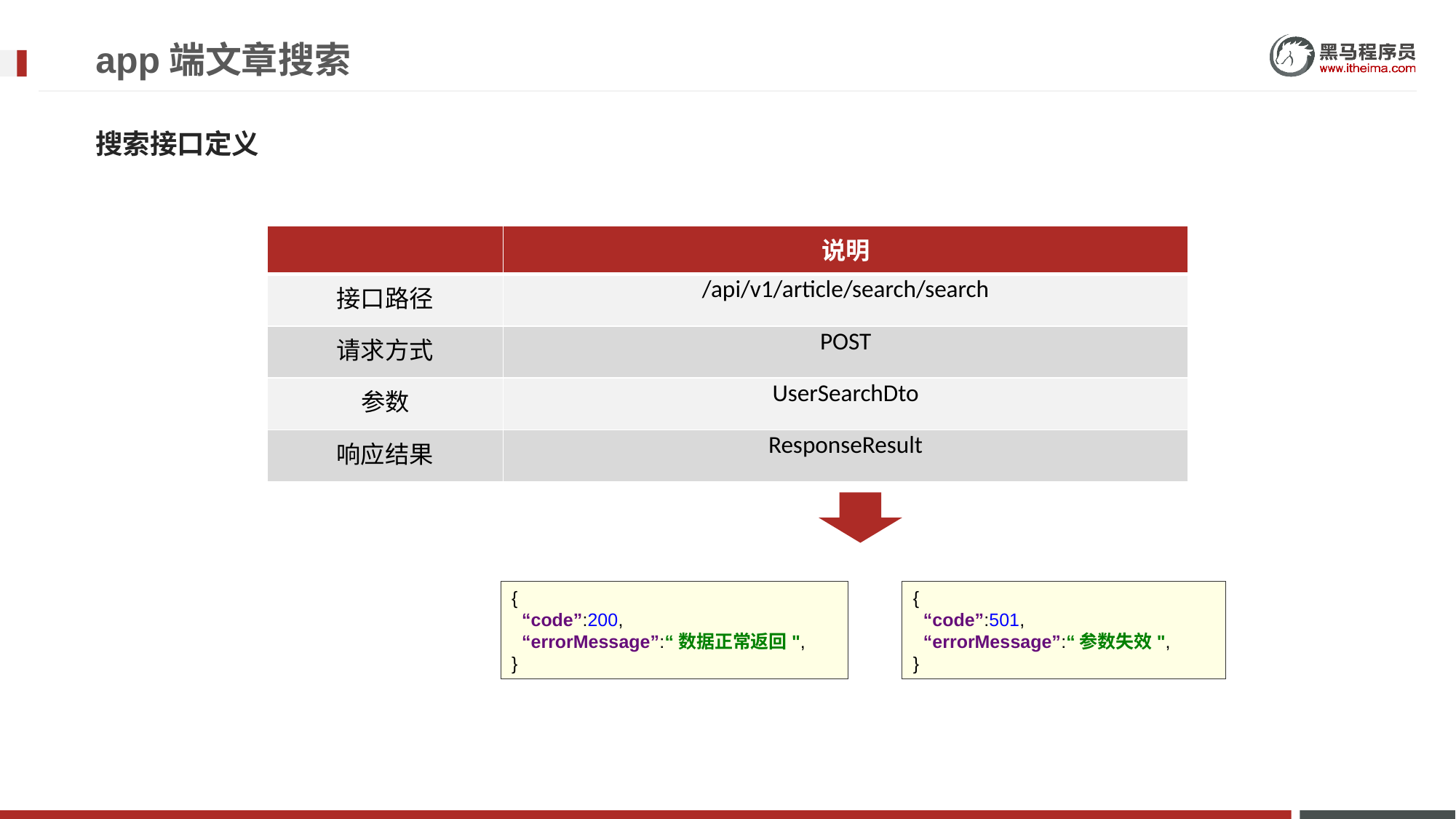

# app端文章搜索
搜索接口定义
|  | 说明 |
| --- | --- |
| 接口路径 | /api/v1/article/search/search |
| 请求方式 | POST |
| 参数 | UserSearchDto |
| 响应结果 | ResponseResult |

{
  “code”:200,
  “errorMessage”:“数据正常返回",
}
{
  “code”:501,
  “errorMessage”:“参数失效",
}